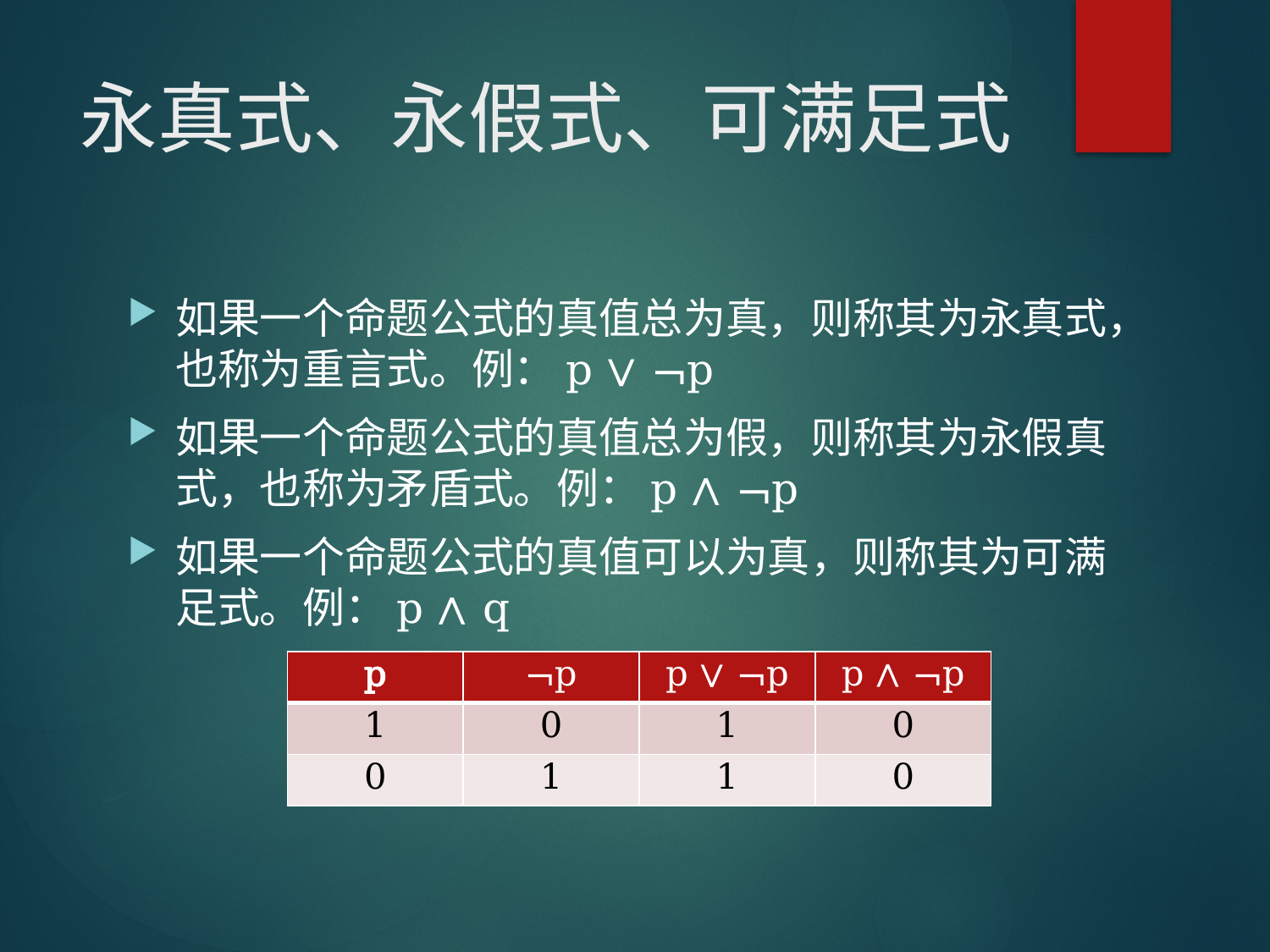

# 永真式、永假式、可满足式
如果一个命题公式的真值总为真，则称其为永真式，也称为重言式。例：p ∨ ¬p
如果一个命题公式的真值总为假，则称其为永假真式，也称为矛盾式。例：p ∧ ¬p
如果一个命题公式的真值可以为真，则称其为可满足式。例：p ∧ q

| p | ¬p | p ∨ ¬p | p ∧ ¬p |
| --- | --- | --- | --- |
| 1 | 0 | 1 | 0 |
| 0 | 1 | 1 | 0 |